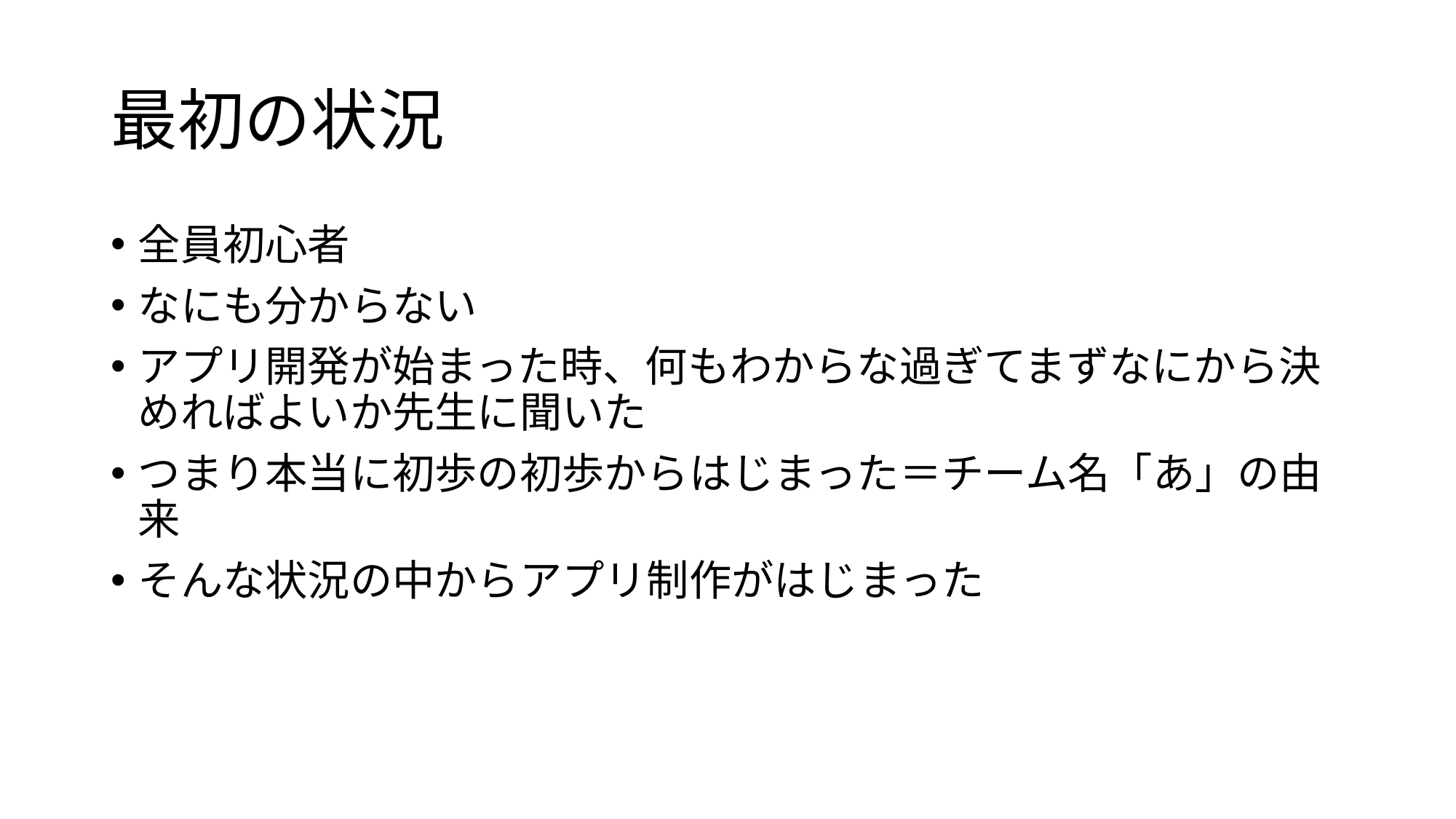

# 最初の状況
全員初心者
なにも分からない
アプリ開発が始まった時、何もわからな過ぎてまずなにから決めればよいか先生に聞いた
つまり本当に初歩の初歩からはじまった＝チーム名「あ」の由来
そんな状況の中からアプリ制作がはじまった